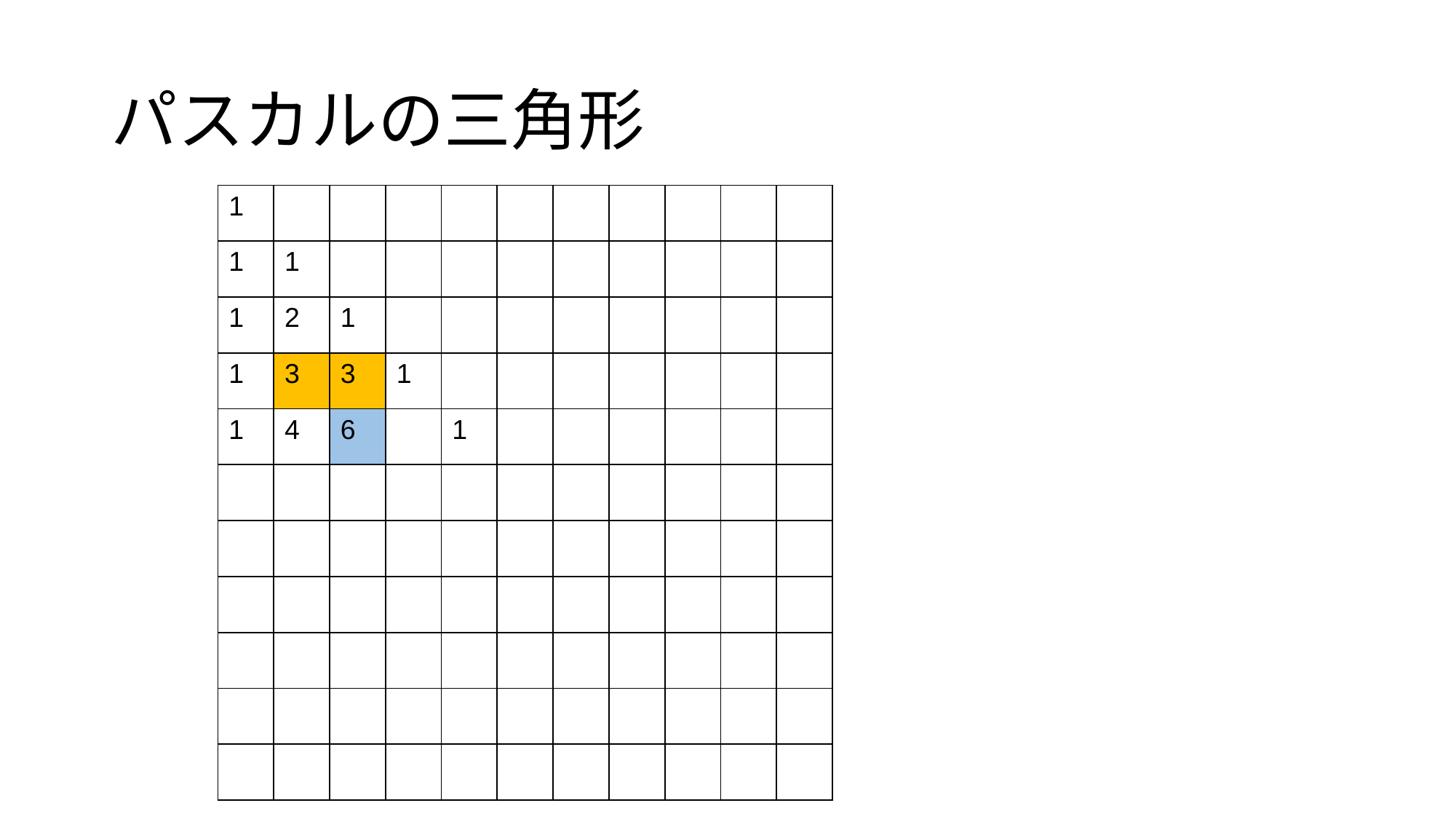

# パスカルの三角形
| 1 |  |  |  |  |  |  |  |  |  |  |
| --- | --- | --- | --- | --- | --- | --- | --- | --- | --- | --- |
| 1 | 1 |  |  |  |  |  |  |  |  |  |
| 1 | 2 | 1 |  |  |  |  |  |  |  |  |
| 1 | 3 | 3 | 1 |  |  |  |  |  |  |  |
| 1 | 4 | 6 |  | 1 |  |  |  |  |  |  |
|  |  |  |  |  |  |  |  |  |  |  |
|  |  |  |  |  |  |  |  |  |  |  |
|  |  |  |  |  |  |  |  |  |  |  |
|  |  |  |  |  |  |  |  |  |  |  |
|  |  |  |  |  |  |  |  |  |  |  |
|  |  |  |  |  |  |  |  |  |  |  |